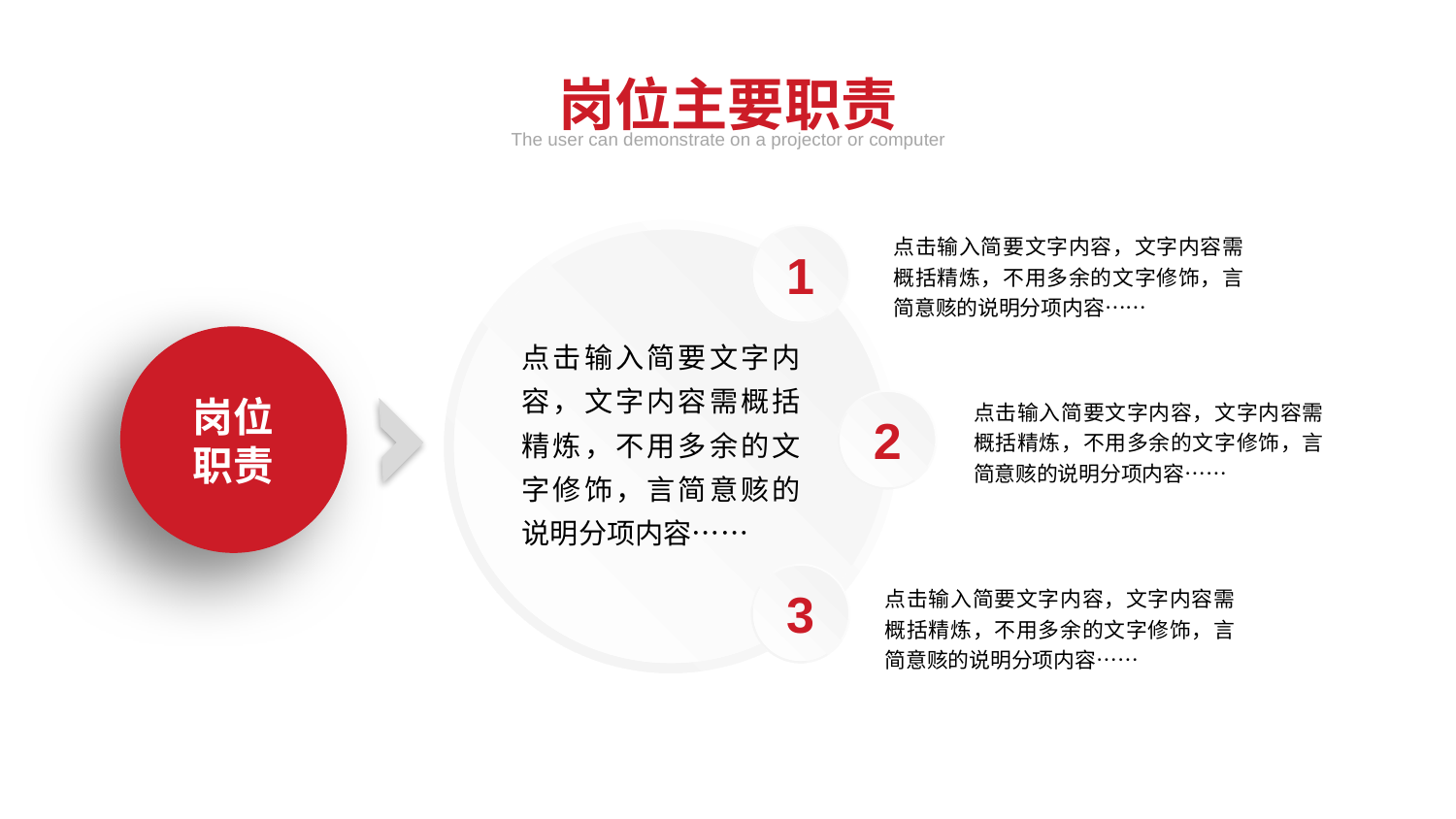

岗位主要职责
The user can demonstrate on a projector or computer

1
点击输入简要文字内容，文字内容需概括精炼，不用多余的文字修饰，言简意赅的说明分项内容……

点击输入简要文字内容，文字内容需概括精炼，不用多余的文字修饰，言简意赅的说明分项内容……

2
岗位
职责
点击输入简要文字内容，文字内容需概括精炼，不用多余的文字修饰，言简意赅的说明分项内容……

3
点击输入简要文字内容，文字内容需概括精炼，不用多余的文字修饰，言简意赅的说明分项内容……